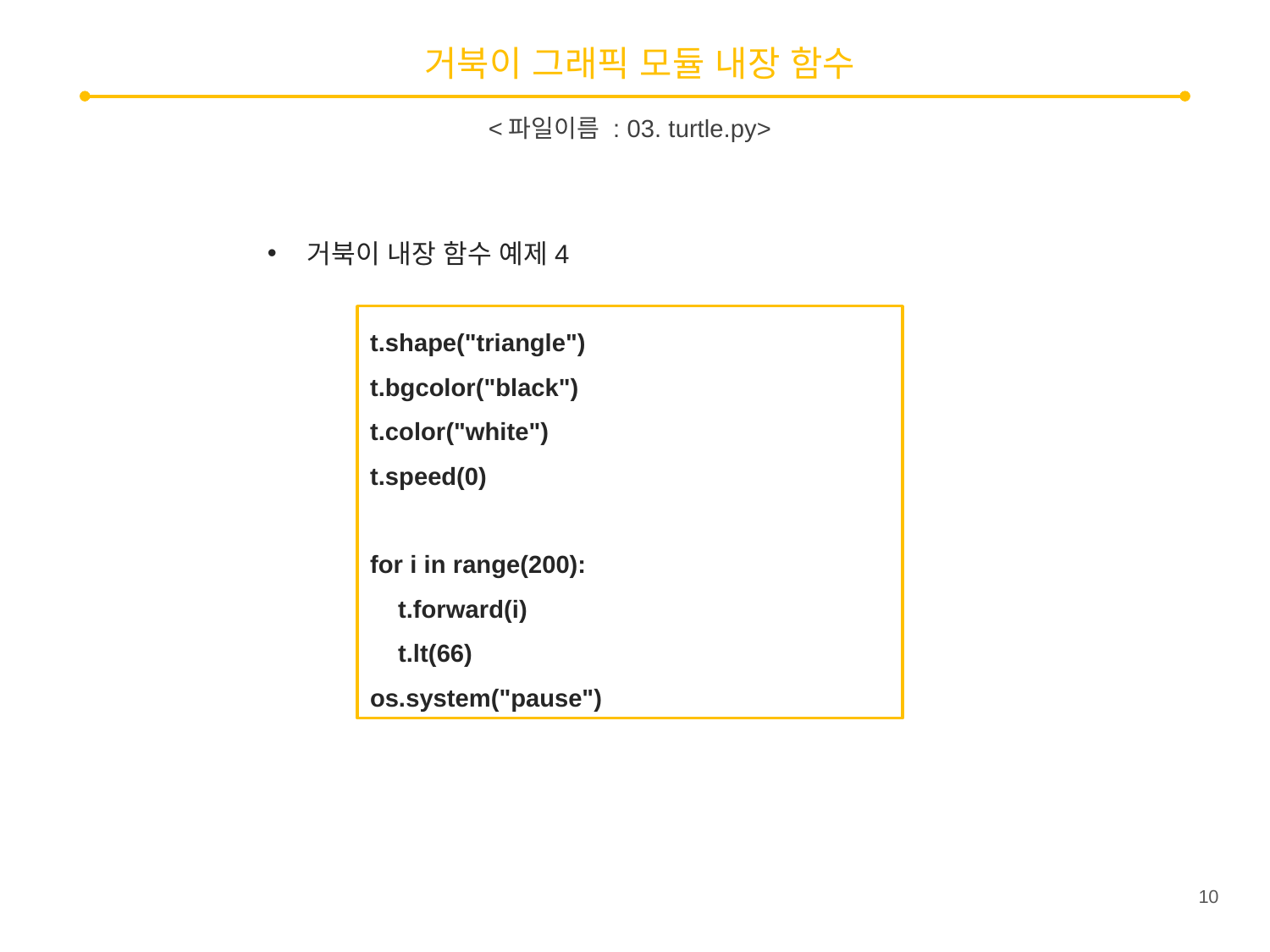

# 거북이 그래픽 모듈 내장 함수
<파일이름 : 03. turtle.py>
거북이 내장 함수 예제4
t.shape("triangle")
t.bgcolor("black")
t.color("white")
t.speed(0)

for i in range(200):
    t.forward(i)
    t.lt(66)
os.system("pause")